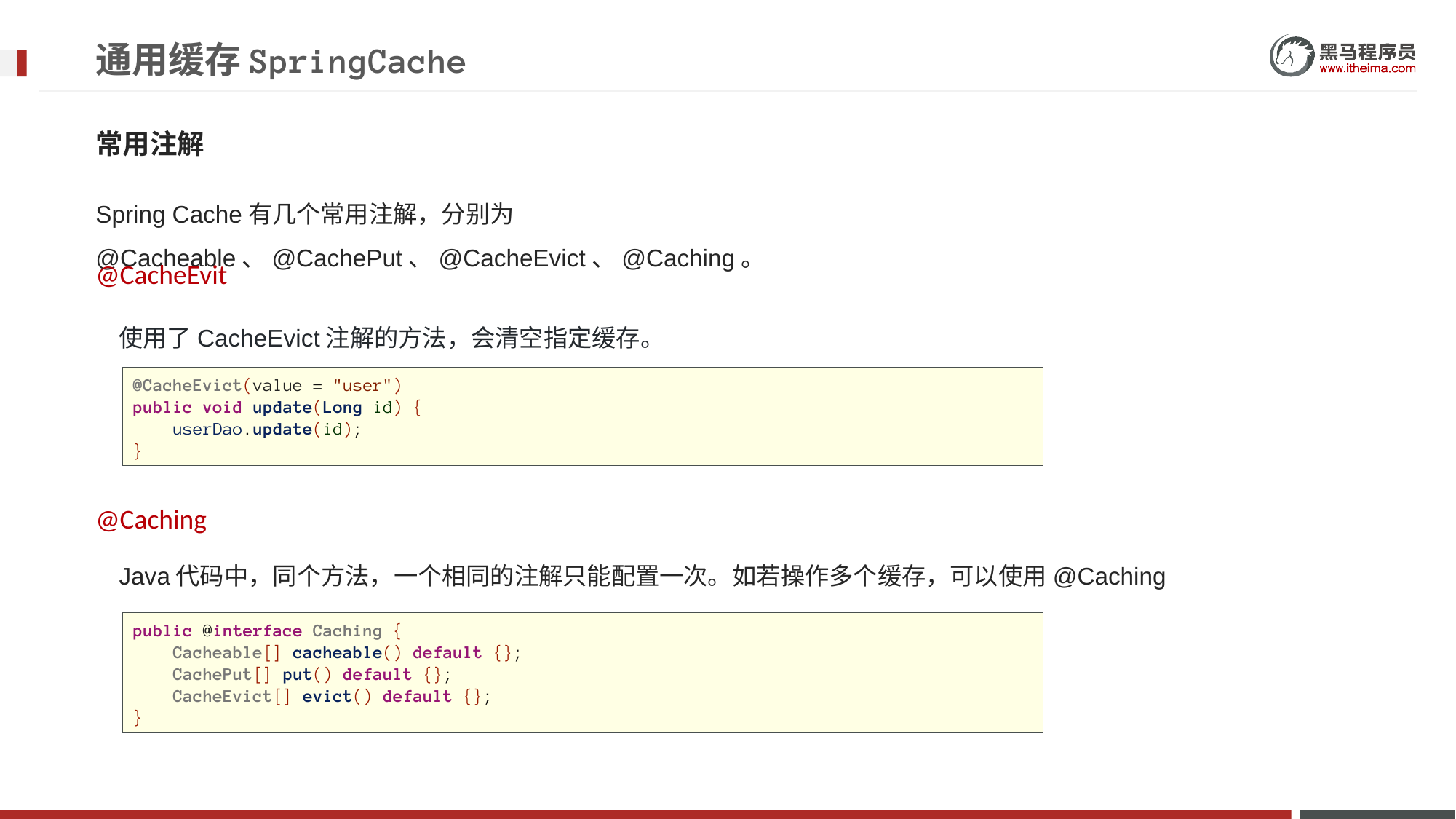

# 通用缓存SpringCache
常用注解
Spring Cache有几个常用注解，分别为@Cacheable、@CachePut、@CacheEvict、@Caching。
@CacheEvit
使用了CacheEvict注解的方法，会清空指定缓存。
@CacheEvict(value = "user")
public void update(Long id) {
    userDao.update(id);
}
@Caching
Java代码中，同个方法，一个相同的注解只能配置一次。如若操作多个缓存，可以使用@Caching
public @interface Caching {
    Cacheable[] cacheable() default {};
    CachePut[] put() default {};
    CacheEvict[] evict() default {};
}